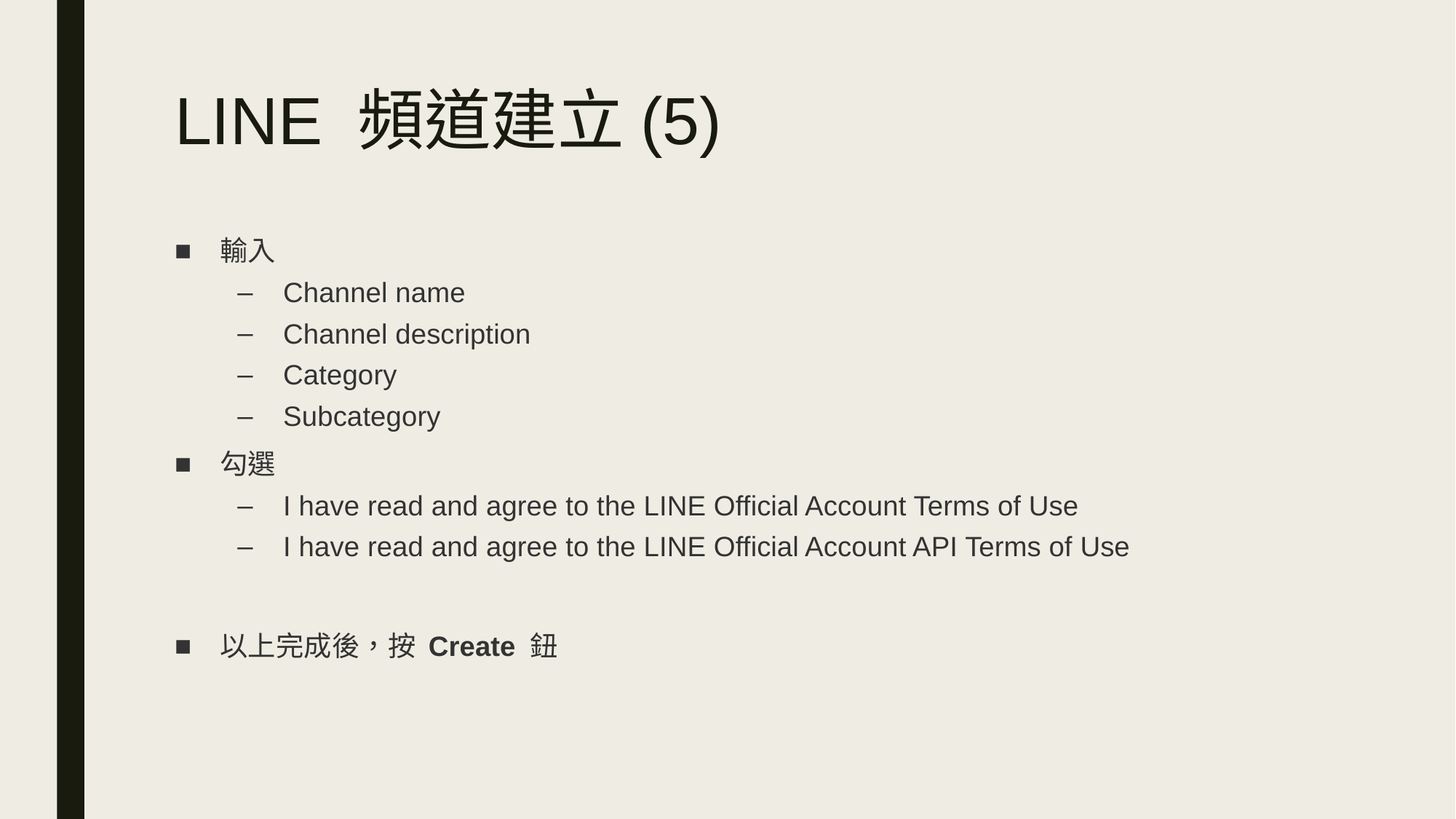

# LINE 頻道建立(5)
輸入
Channel name
Channel description
Category
Subcategory
勾選
I have read and agree to the LINE Official Account Terms of Use
I have read and agree to the LINE Official Account API Terms of Use

以上完成後，按 Create 鈕